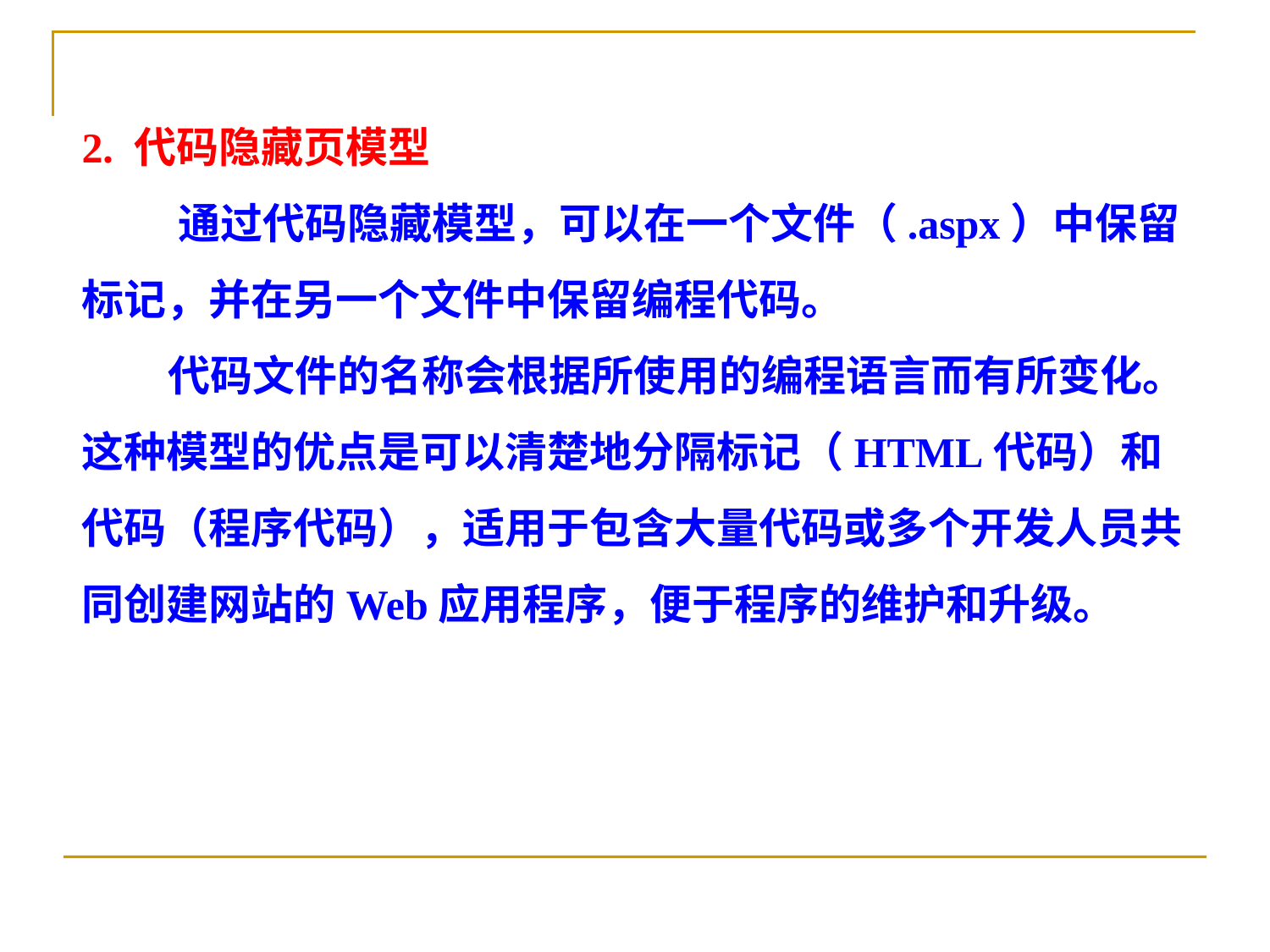

2. 代码隐藏页模型
         通过代码隐藏模型，可以在一个文件（.aspx）中保留标记，并在另一个文件中保留编程代码。
        代码文件的名称会根据所使用的编程语言而有所变化。这种模型的优点是可以清楚地分隔标记（HTML代码）和代码（程序代码），适用于包含大量代码或多个开发人员共同创建网站的Web应用程序，便于程序的维护和升级。